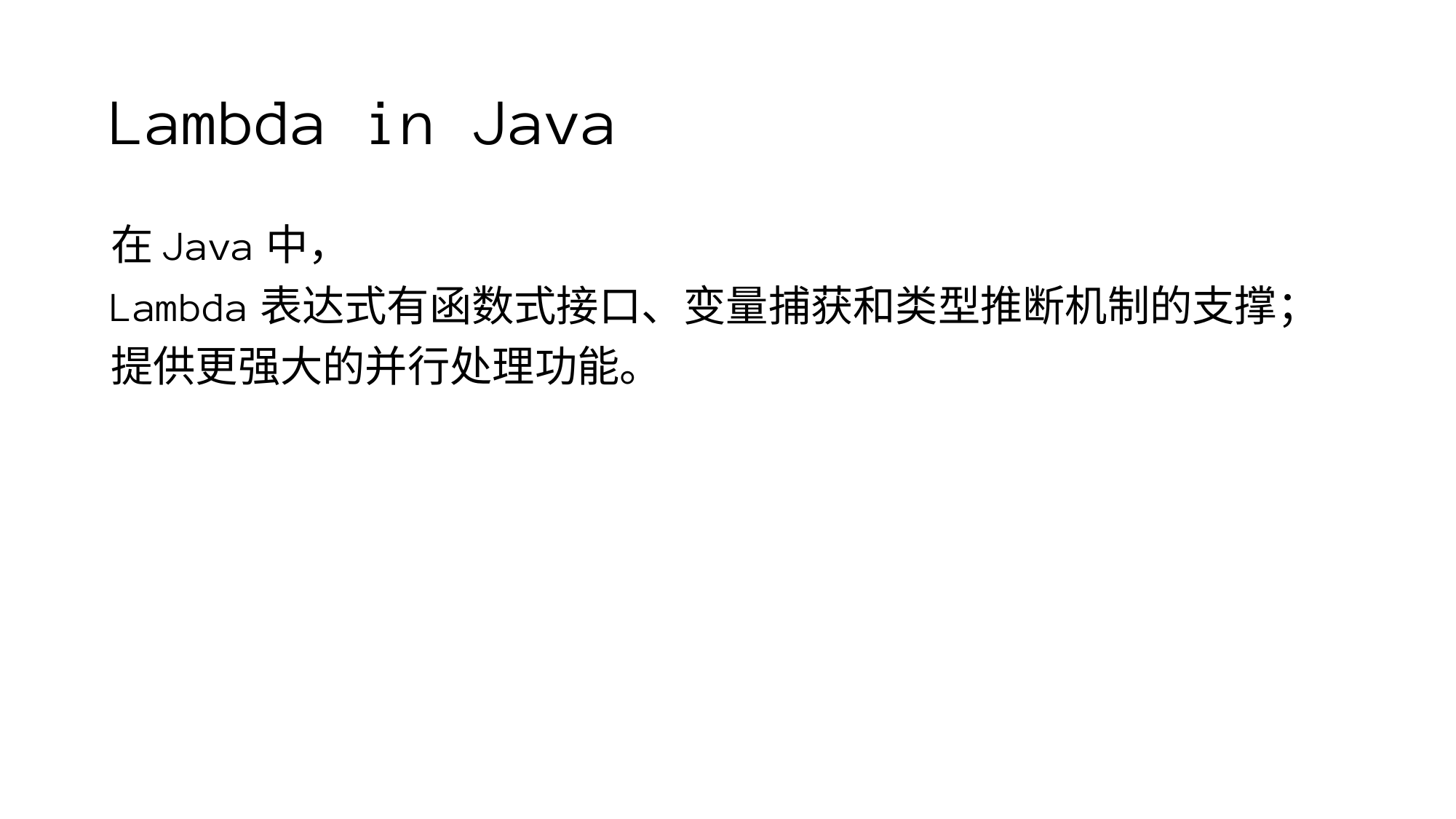

# Lambda in Java
在Java中，
Lambda表达式有函数式接口、变量捕获和类型推断机制的支撑；
提供更强大的并行处理功能。